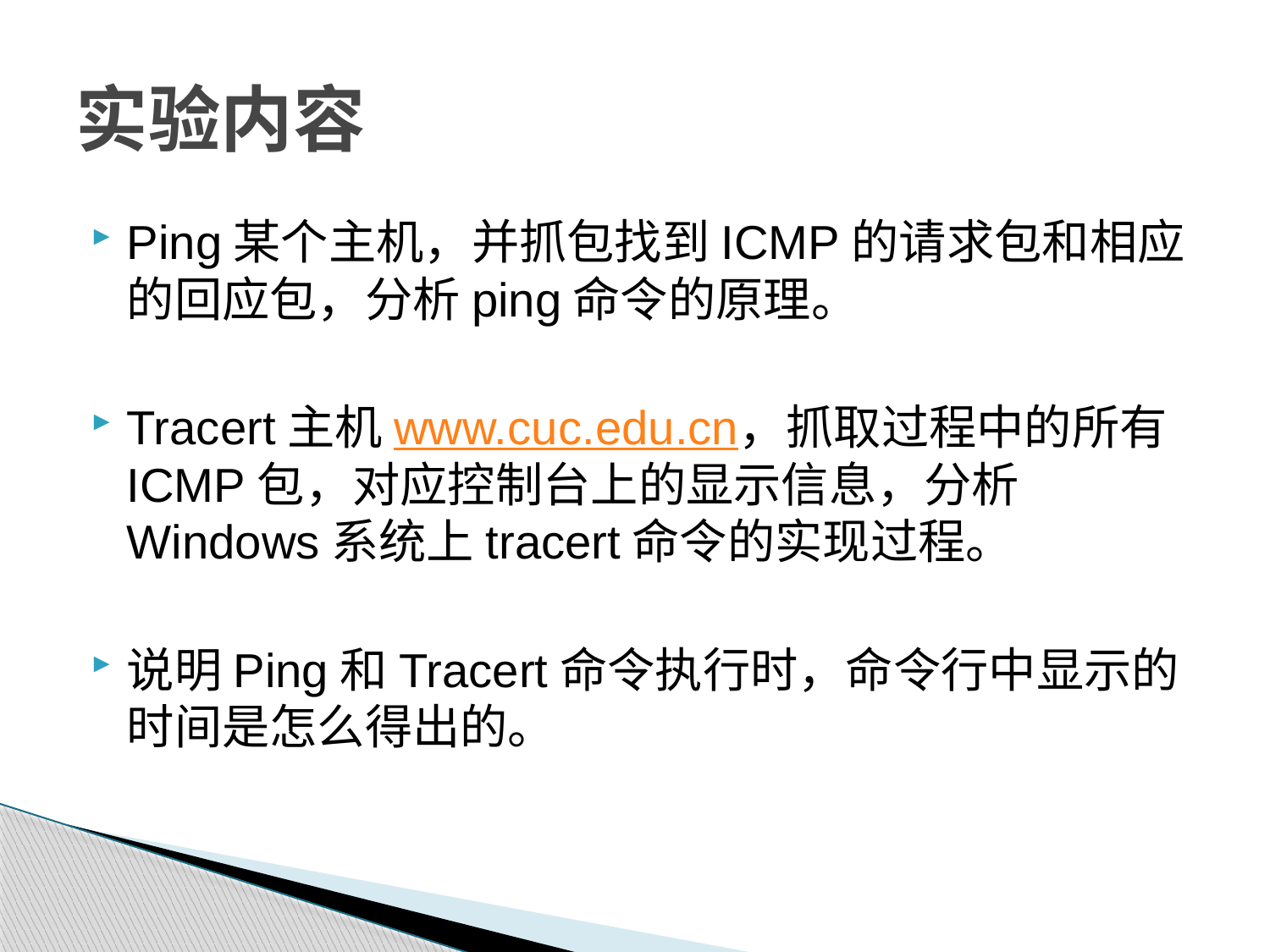

# 实验内容
Ping某个主机，并抓包找到ICMP的请求包和相应的回应包，分析ping命令的原理。

Tracert主机www.cuc.edu.cn，抓取过程中的所有ICMP包，对应控制台上的显示信息，分析Windows系统上tracert命令的实现过程。

说明Ping和Tracert命令执行时，命令行中显示的时间是怎么得出的。